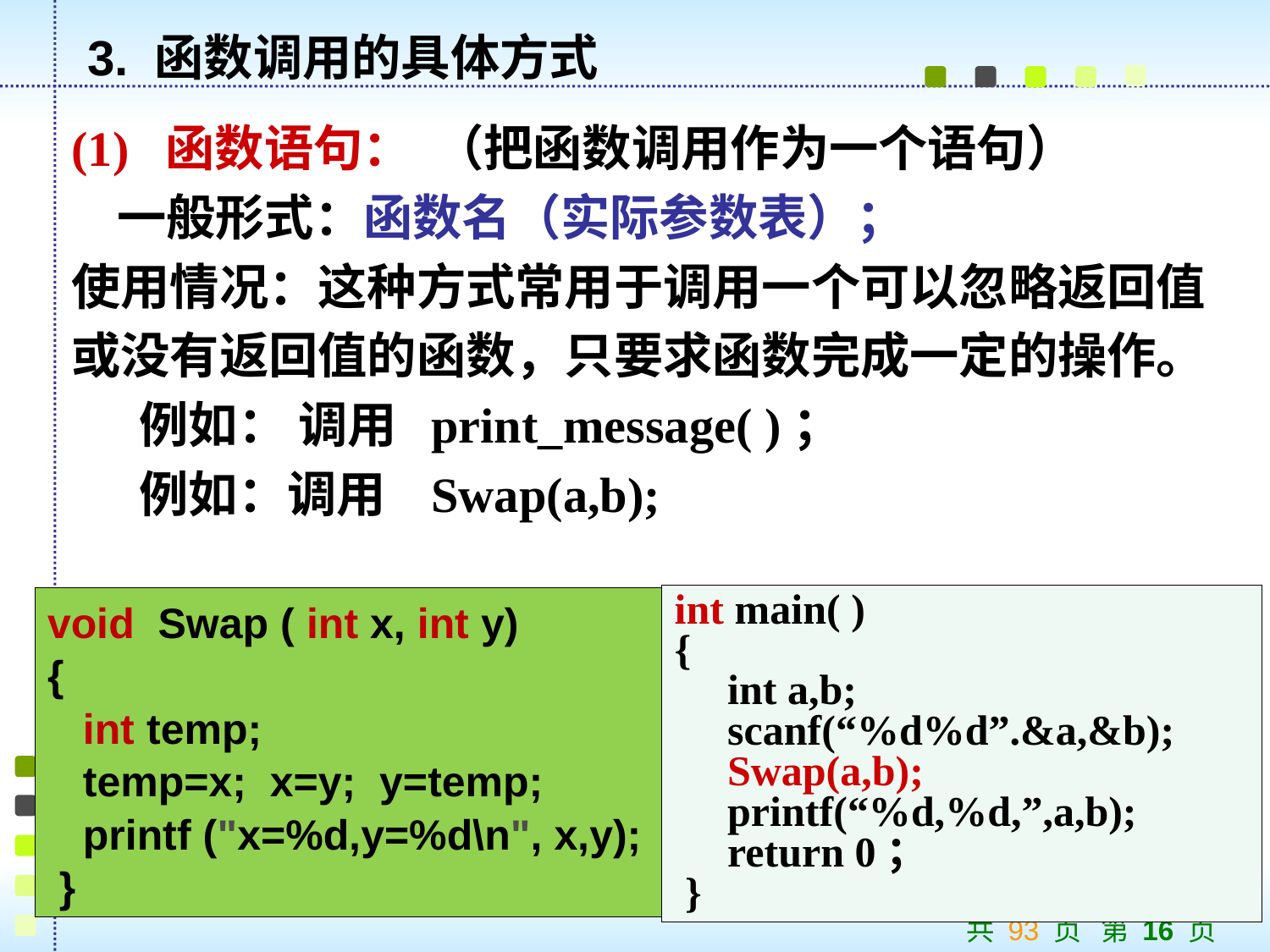

# 3. 函数调用的具体方式
(1)  函数语句：  （把函数调用作为一个语句）
   一般形式：函数名（实际参数表）；
使用情况：这种方式常用于调用一个可以忽略返回值
或没有返回值的函数，只要求函数完成一定的操作。
     例如： 调用  print_message( )；
     例如：调用   Swap(a,b);
int main( )
{
     int a,b;
     scanf(“%d%d”.&a,&b);
     Swap(a,b);
     printf(“%d,%d,”,a,b);
     return 0；
 }
void  Swap ( int x, int y)
{
   int temp;
   temp=x;  x=y;  y=temp;
   printf ("x=%d,y=%d\n", x,y);
 }
共 93 页   第 16 页